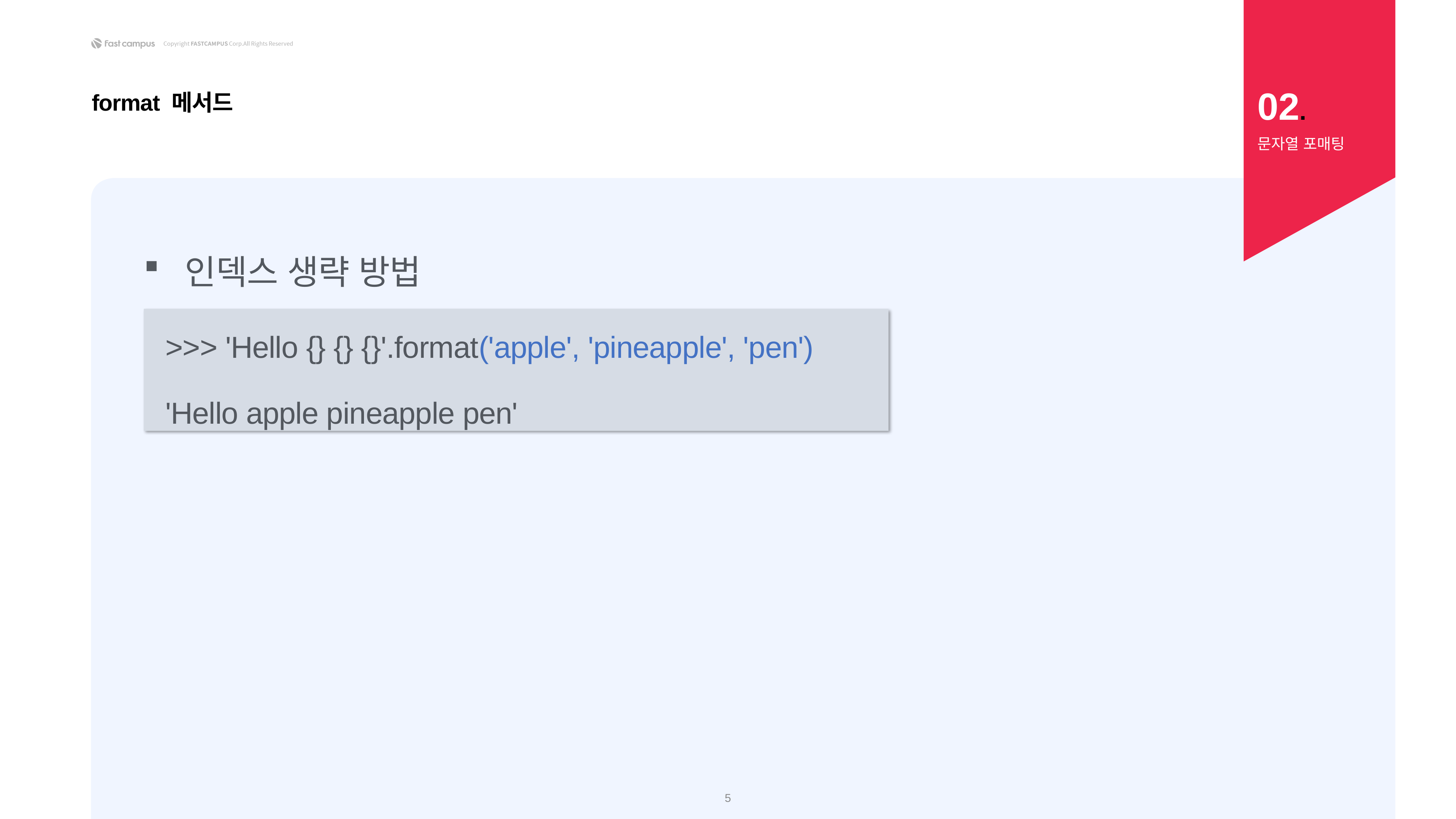

02.
format 메서드
문자열 포매팅
인덱스 생략 방법
>>> 'Hello {} {} {}'.format('apple', 'pineapple', 'pen')
'Hello apple pineapple pen'
5